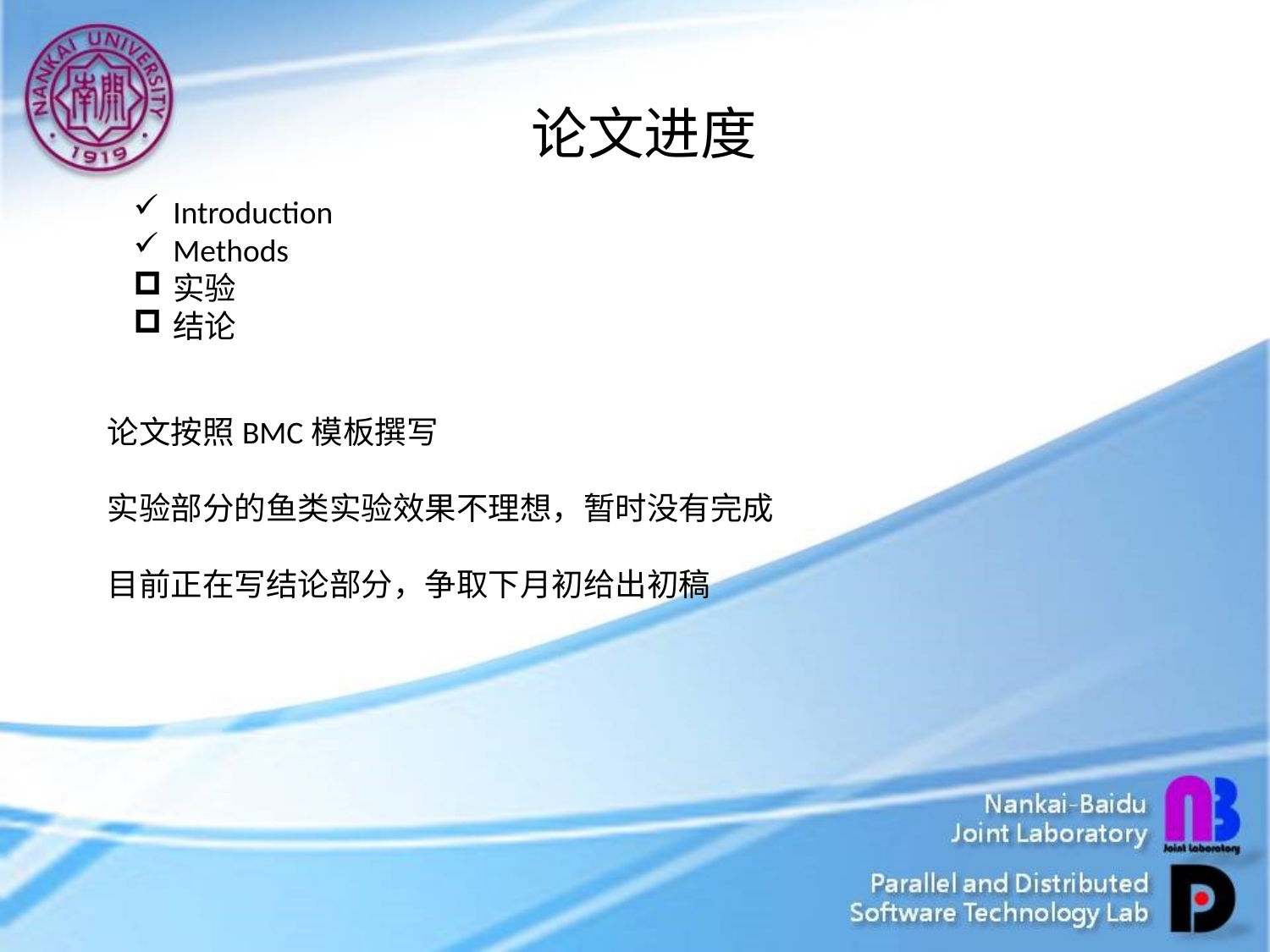

论文进度
Introduction
Methods
实验
结论
论文按照BMC模板撰写

实验部分的鱼类实验效果不理想，暂时没有完成

目前正在写结论部分，争取下月初给出初稿